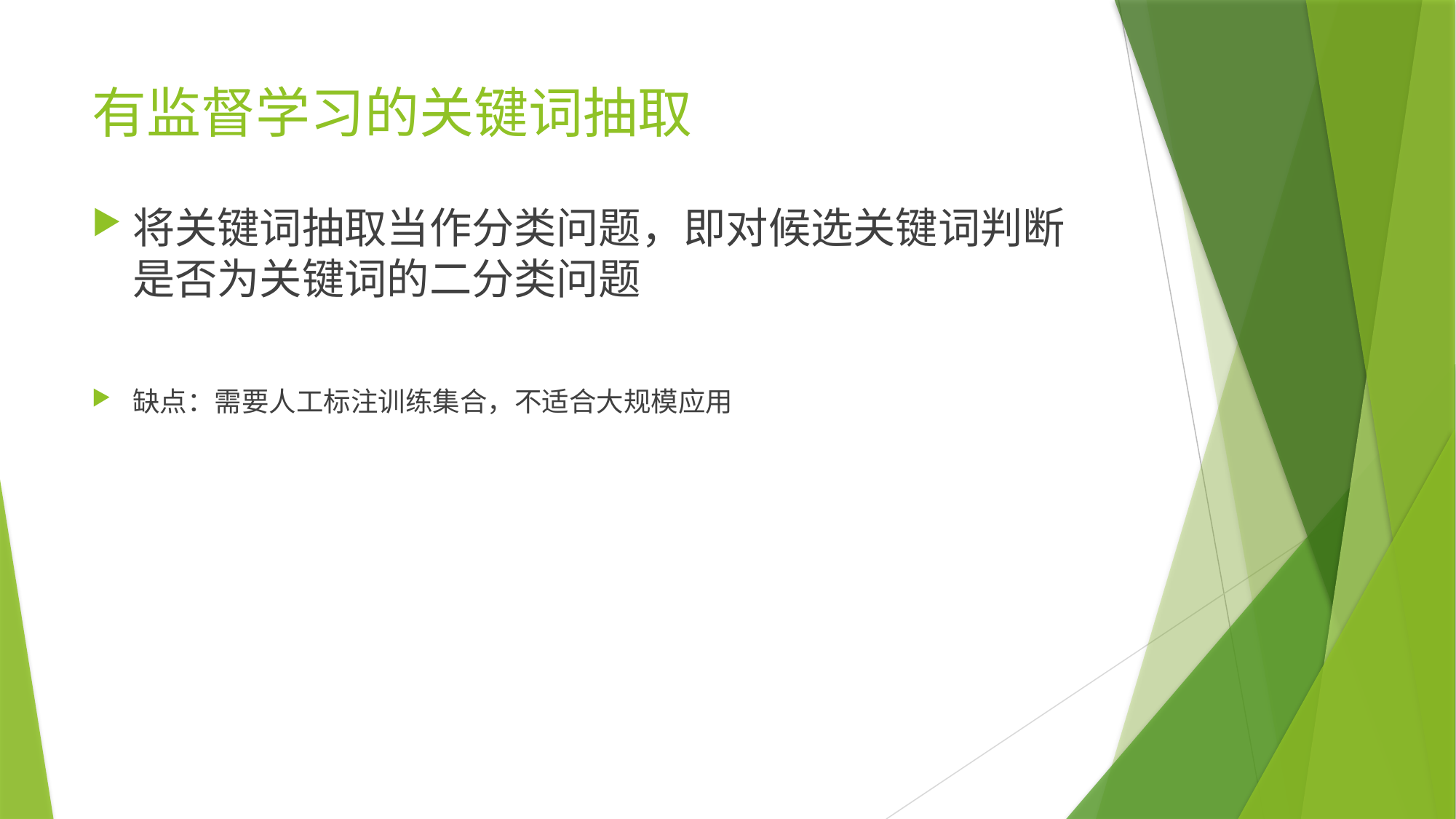

# 有监督学习的关键词抽取
将关键词抽取当作分类问题，即对候选关键词判断是否为关键词的二分类问题

缺点：需要人工标注训练集合，不适合大规模应用